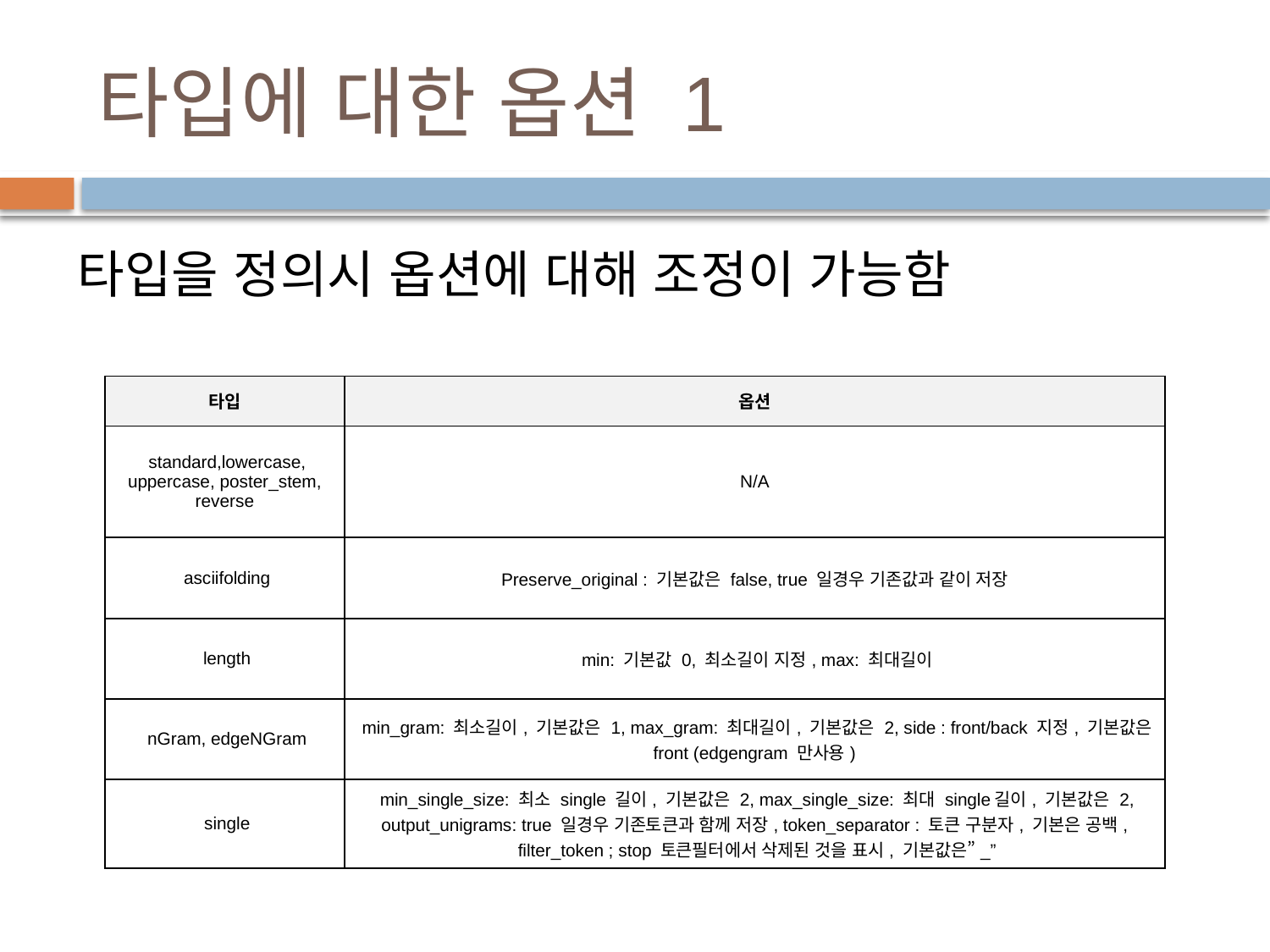

# 타입에 대한 옵션 1
타입을 정의시 옵션에 대해 조정이 가능함
| 타입 | 옵션 |
| --- | --- |
| standard,lowercase, uppercase, poster\_stem, reverse | N/A |
| asciifolding | Preserve\_original : 기본값은 false, true 일경우 기존값과 같이 저장 |
| length | min: 기본값 0, 최소길이 지정, max: 최대길이 |
| nGram, edgeNGram | min\_gram: 최소길이, 기본값은 1, max\_gram: 최대길이, 기본값은 2, side : front/back 지정, 기본값은 front (edgengram 만사용) |
| single | min\_single\_size: 최소 single 길이, 기본값은 2, max\_single\_size: 최대 single길이, 기본값은 2, output\_unigrams: true 일경우 기존토큰과 함께 저장, token\_separator : 토큰 구분자, 기본은 공백, filter\_token ; stop 토큰필터에서 삭제된 것을 표시, 기본값은”\_” |